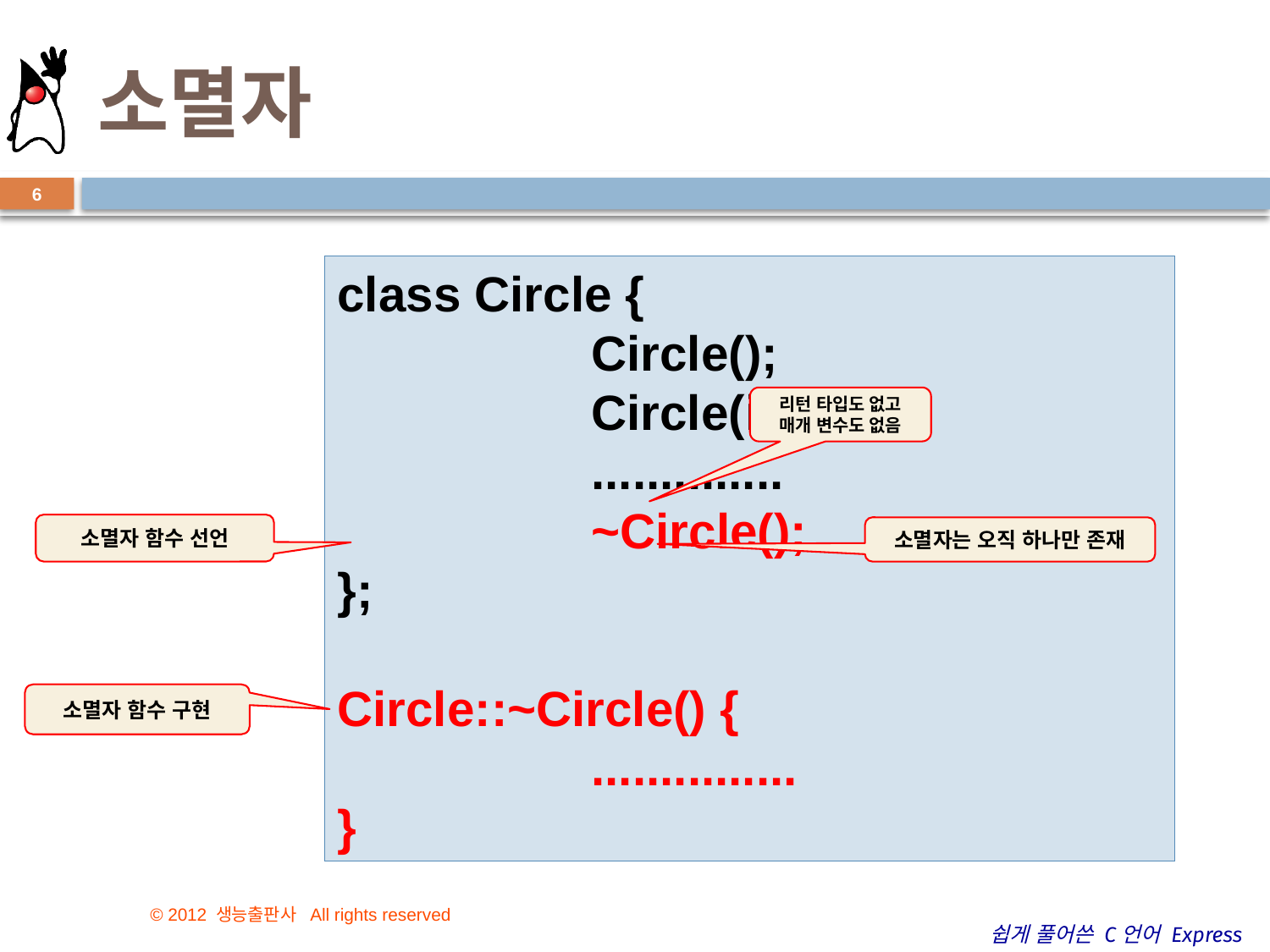

# 소멸자
6
class Circle {
		Circle();
		Circle(int r);
		..............
		~Circle();
};

Circle::~Circle() {
		...............
}
리턴 타입도 없고 매개 변수도 없음
소멸자 함수 선언
소멸자는 오직 하나만 존재
소멸자 함수 구현